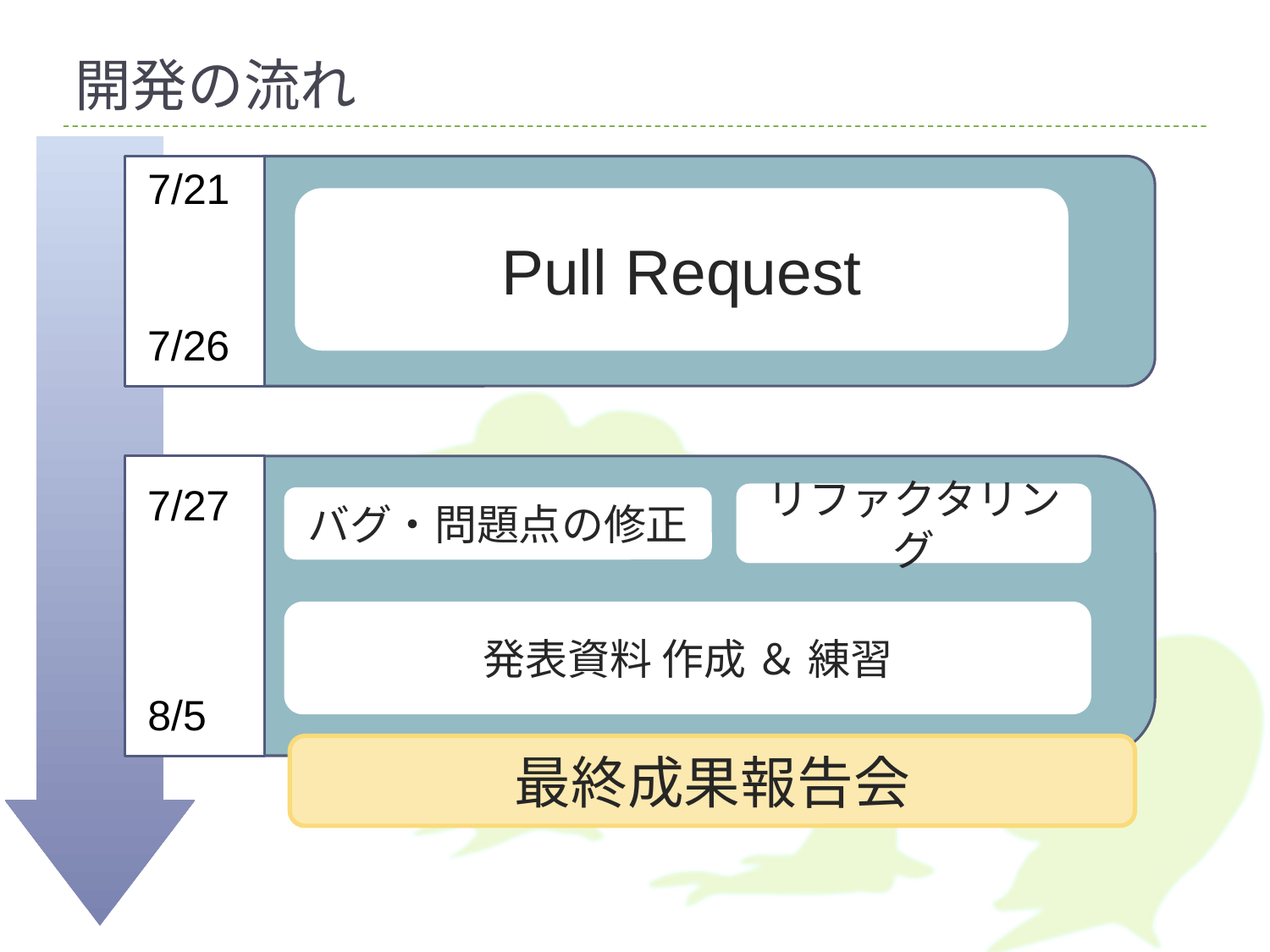

# 開発の流れ

7/21

Pull Request
7/26
6/24
技術調査
7/5

例外処理
7/27
リファクタリング
バグ・問題点の修正
7/6
7/8
発表資料 作成 ＆ 練習
7/9
7/12
8/5
7/13
最終成果報告会
7/20